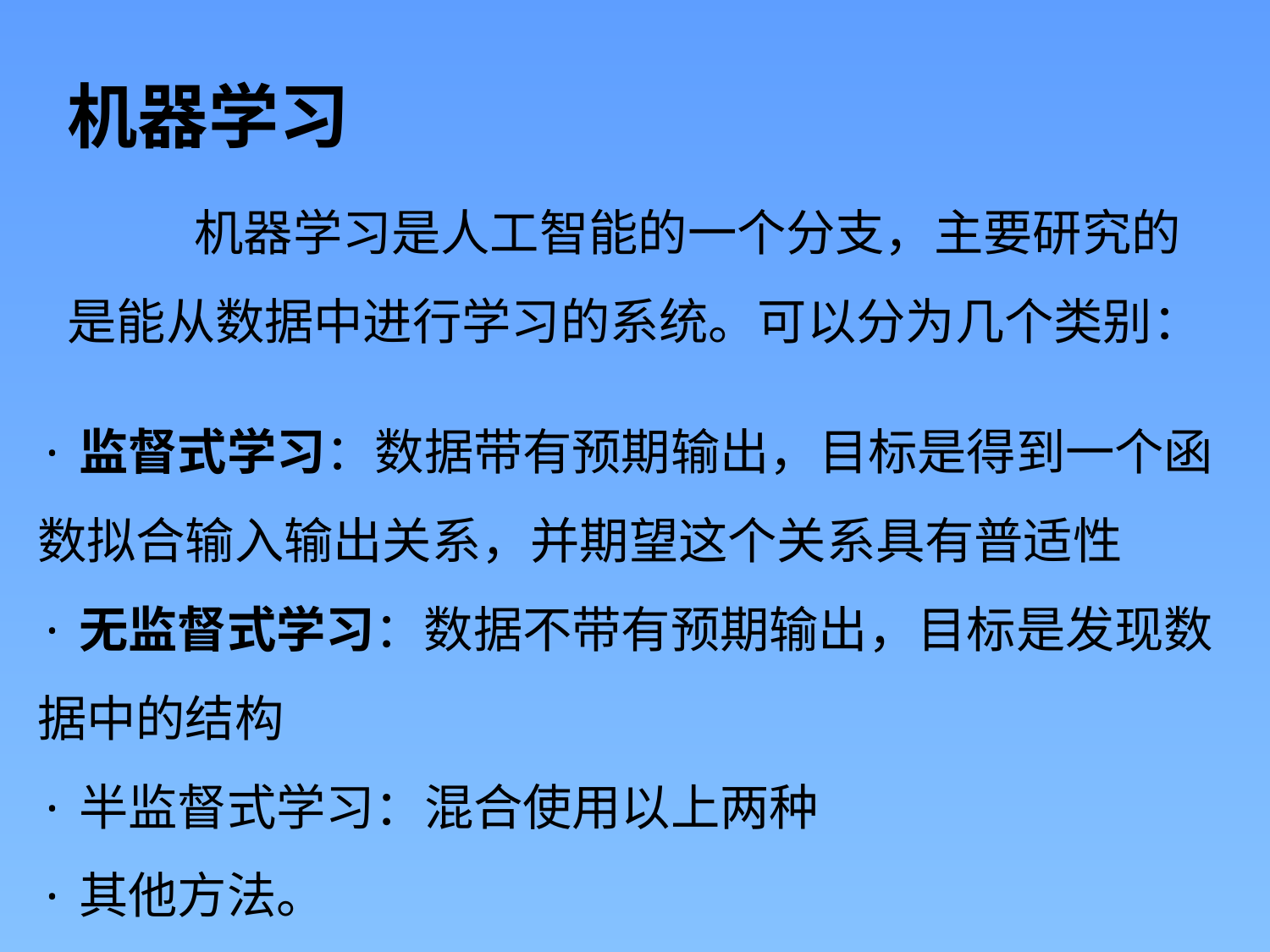

机器学习
	机器学习是人工智能的一个分支，主要研究的是能从数据中进行学习的系统。可以分为几个类别：
·监督式学习：数据带有预期输出，目标是得到一个函数拟合输入输出关系，并期望这个关系具有普适性
·无监督式学习：数据不带有预期输出，目标是发现数据中的结构
·半监督式学习：混合使用以上两种
·其他方法。